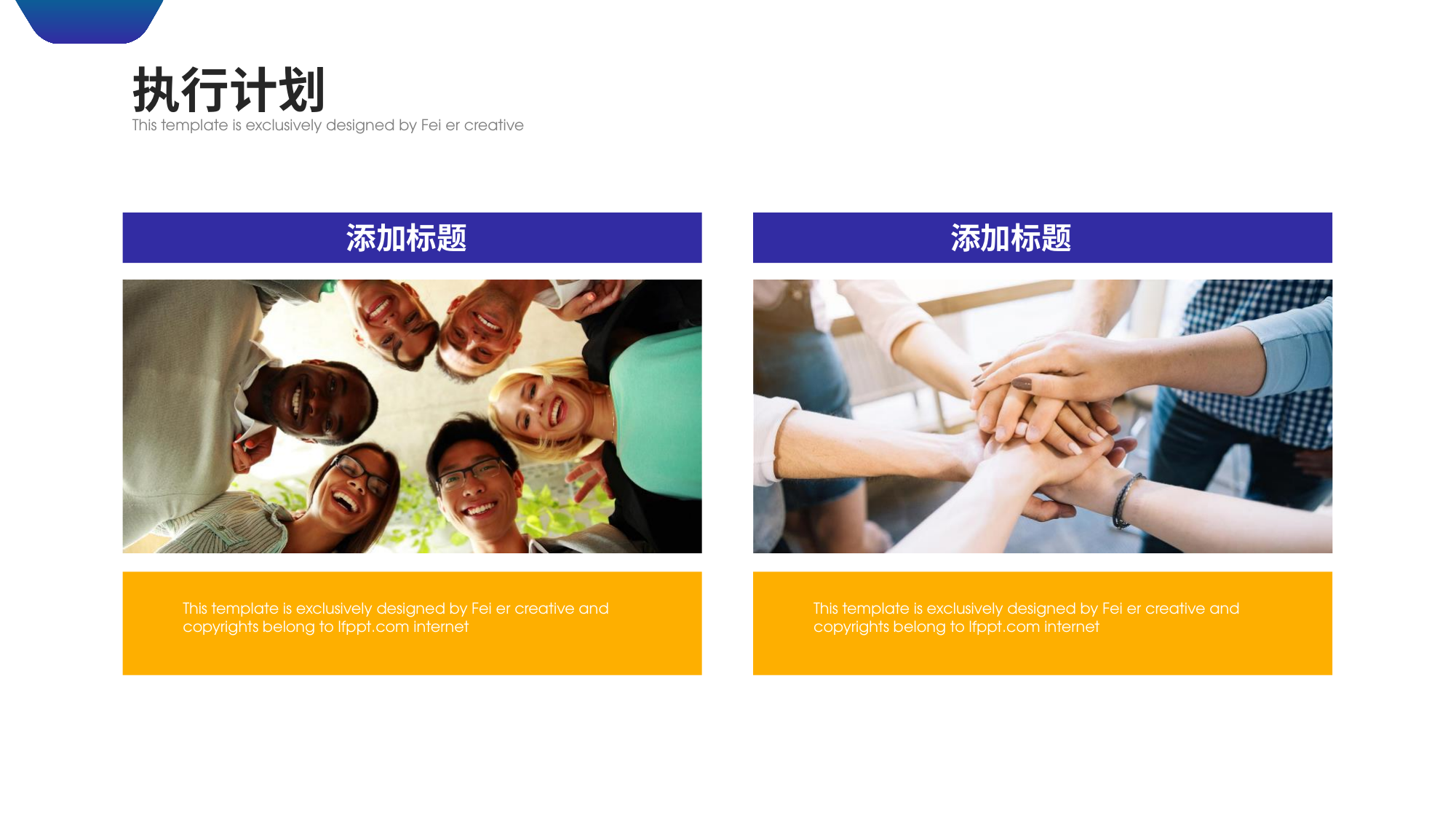

执行计划
This template is exclusively designed by Fei er creative

添加标题
添加标题
This template is exclusively designed by Fei er creative and copyrights belong to lfppt.com internet
This template is exclusively designed by Fei er creative and copyrights belong to lfppt.com internet